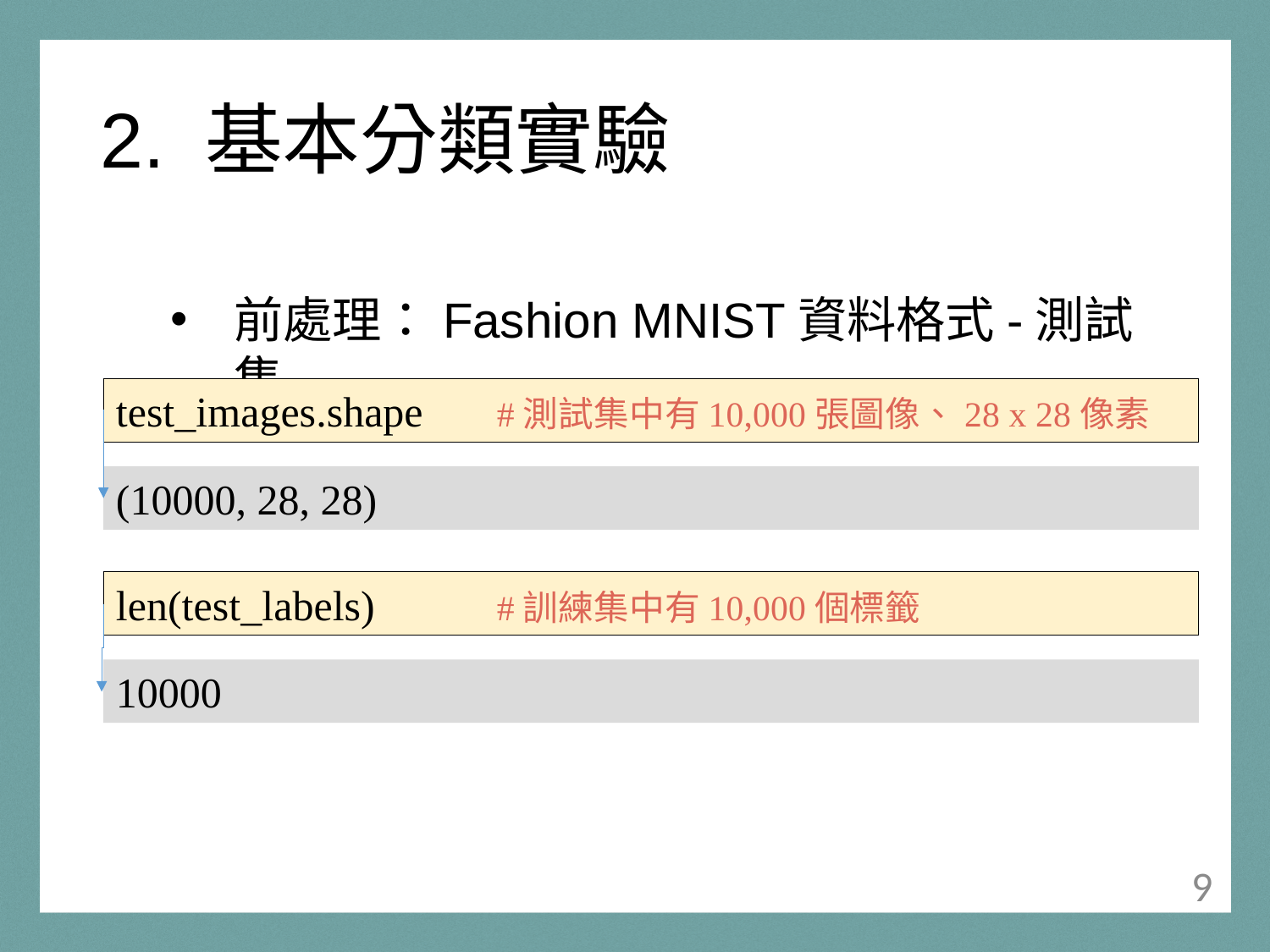

# 2. 基本分類實驗
前處理：Fashion MNIST資料格式-測試集
test_images.shape	#測試集中有10,000張圖像、28 x 28像素
(10000, 28, 28)
len(test_labels)	#訓練集中有10,000個標籤
10000
9